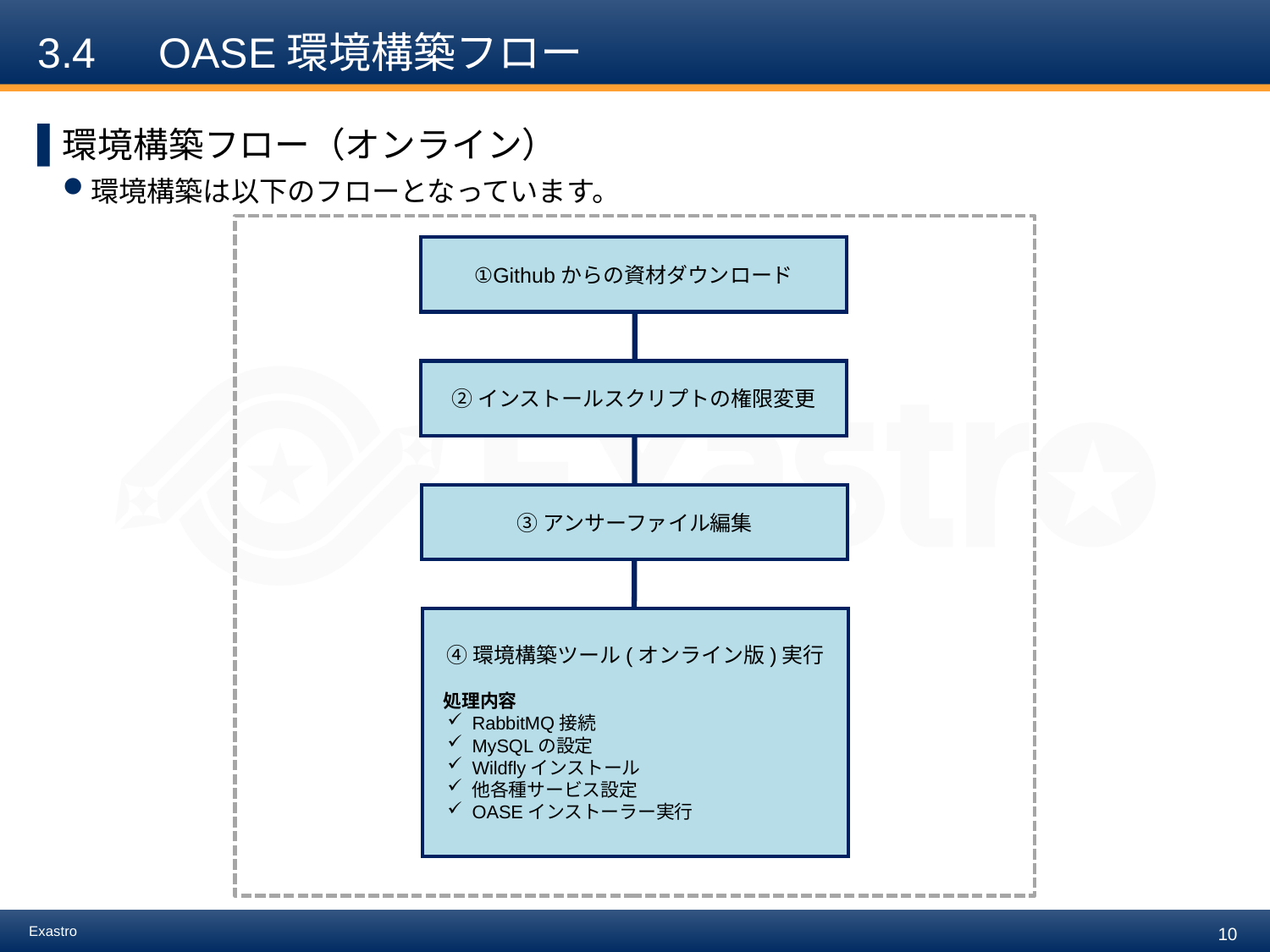

# 3.4　OASE環境構築フロー

環境構築フロー（オンライン）
環境構築は以下のフローとなっています。

①Githubからの資材ダウンロード
②インストールスクリプトの権限変更
③アンサーファイル編集
④環境構築ツール(オンライン版)実行

 処理内容
RabbitMQ接続
MySQLの設定
Wildflyインストール
他各種サービス設定
OASEインストーラー実行